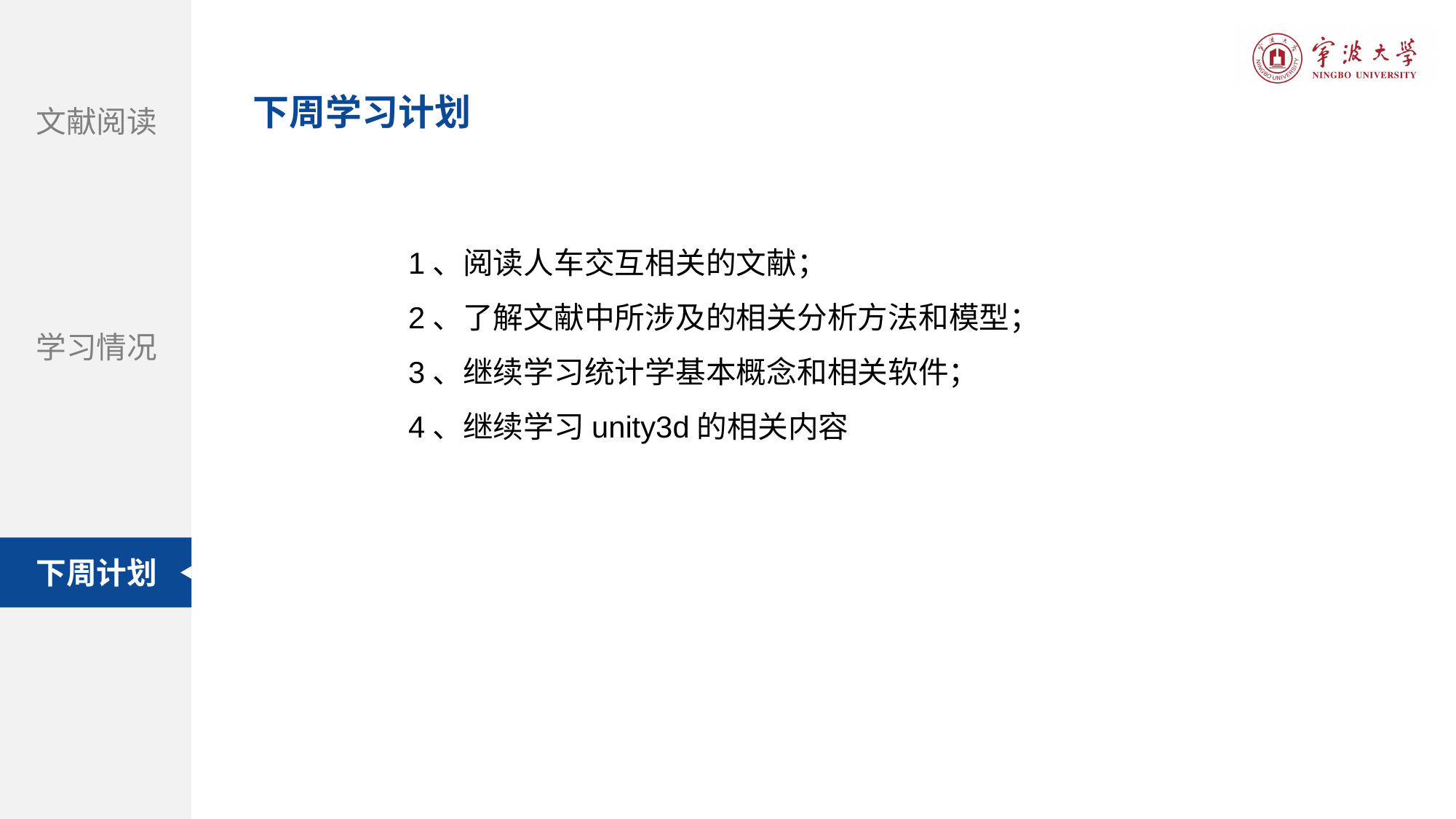

下周学习计划
文献阅读
1、阅读人车交互相关的文献；
2、了解文献中所涉及的相关分析方法和模型；
3、继续学习统计学基本概念和相关软件；
4、继续学习unity3d的相关内容
学习情况

下周计划